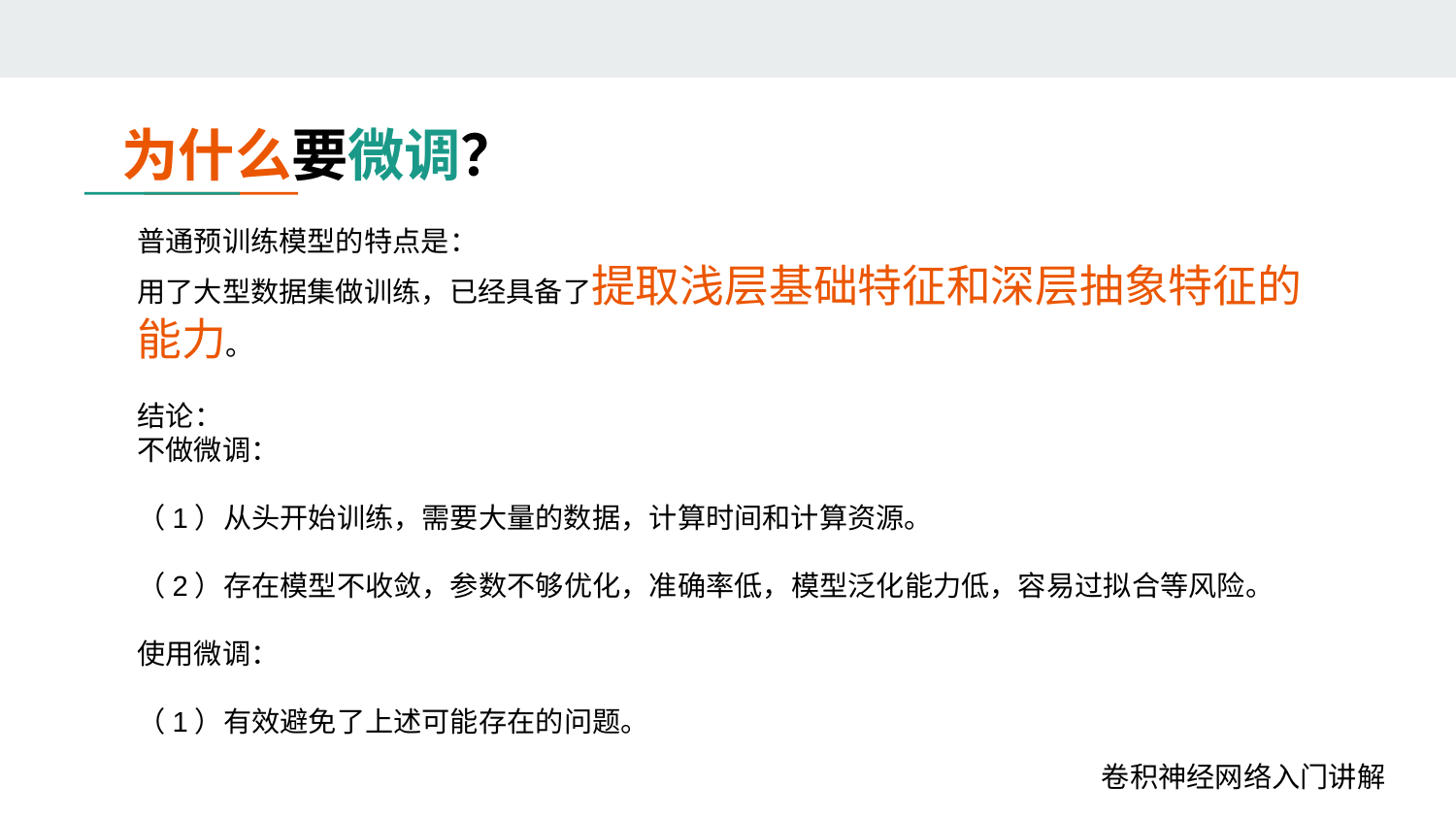

为什么要微调？

普通预训练模型的特点是：
用了大型数据集做训练，已经具备了提取浅层基础特征和深层抽象特征的能力。

结论：
不做微调：

（1）从头开始训练，需要大量的数据，计算时间和计算资源。

（2）存在模型不收敛，参数不够优化，准确率低，模型泛化能力低，容易过拟合等风险。

使用微调：

（1）有效避免了上述可能存在的问题。
卷积神经网络入门讲解